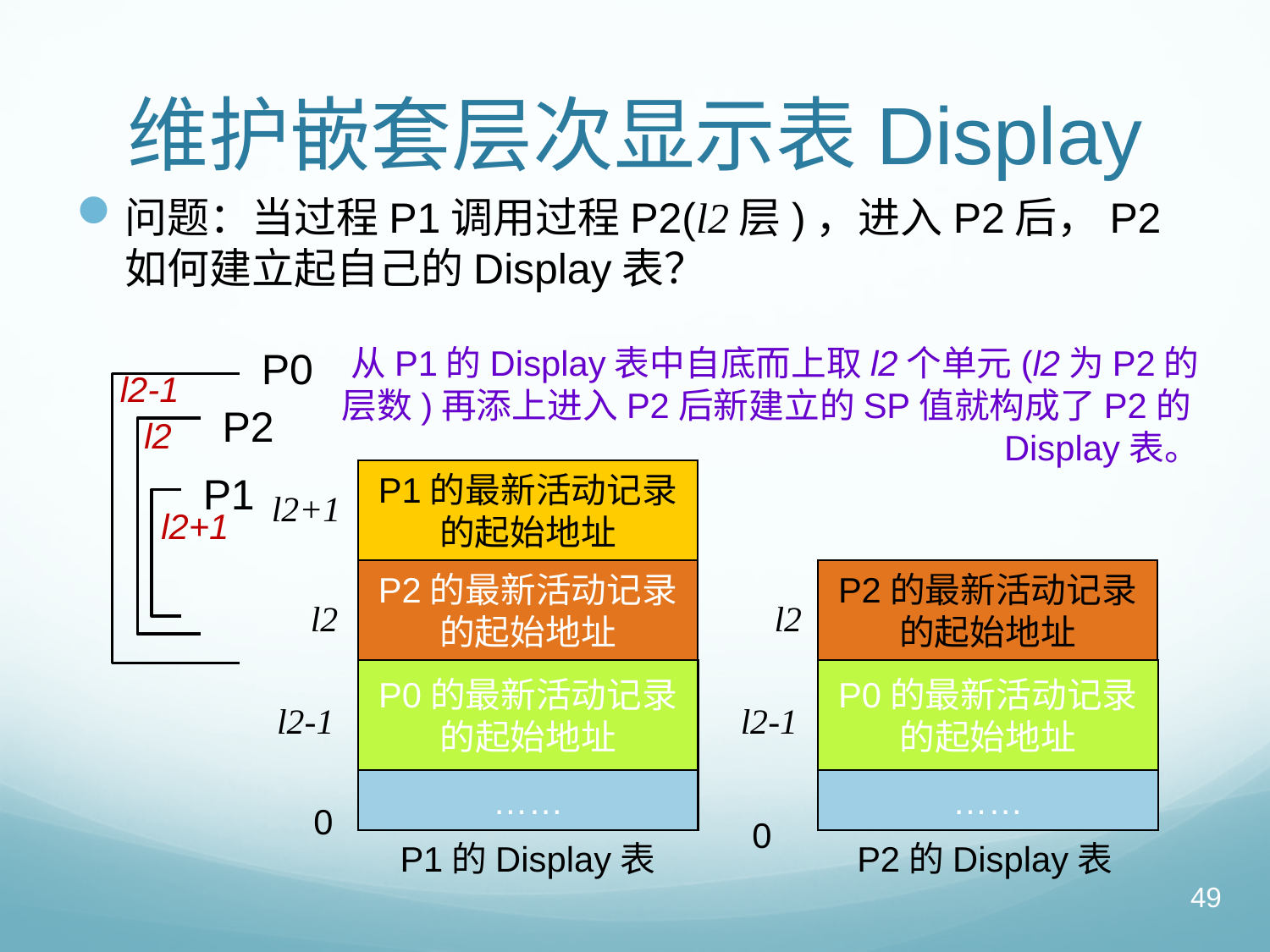

# 维护嵌套层次显示表Display
问题：当过程P1调用过程P2(l2层)，进入P2后，P2如何建立起自己的Display表？
从P1的Display表中自底而上取l2个单元(l2为P2的层数)再添上进入P2后新建立的SP值就构成了P2的Display表。
P0

P2

P1

l2-1
l2
P1的最新活动记录的起始地址
l2+1
l2+1
P2的最新活动记录的起始地址
P2的最新活动记录的起始地址
l2
l2
P0的最新活动记录的起始地址
P0的最新活动记录的起始地址
l2-1
l2-1
……
……
0
0
P1的Display表
P2的Display表
49